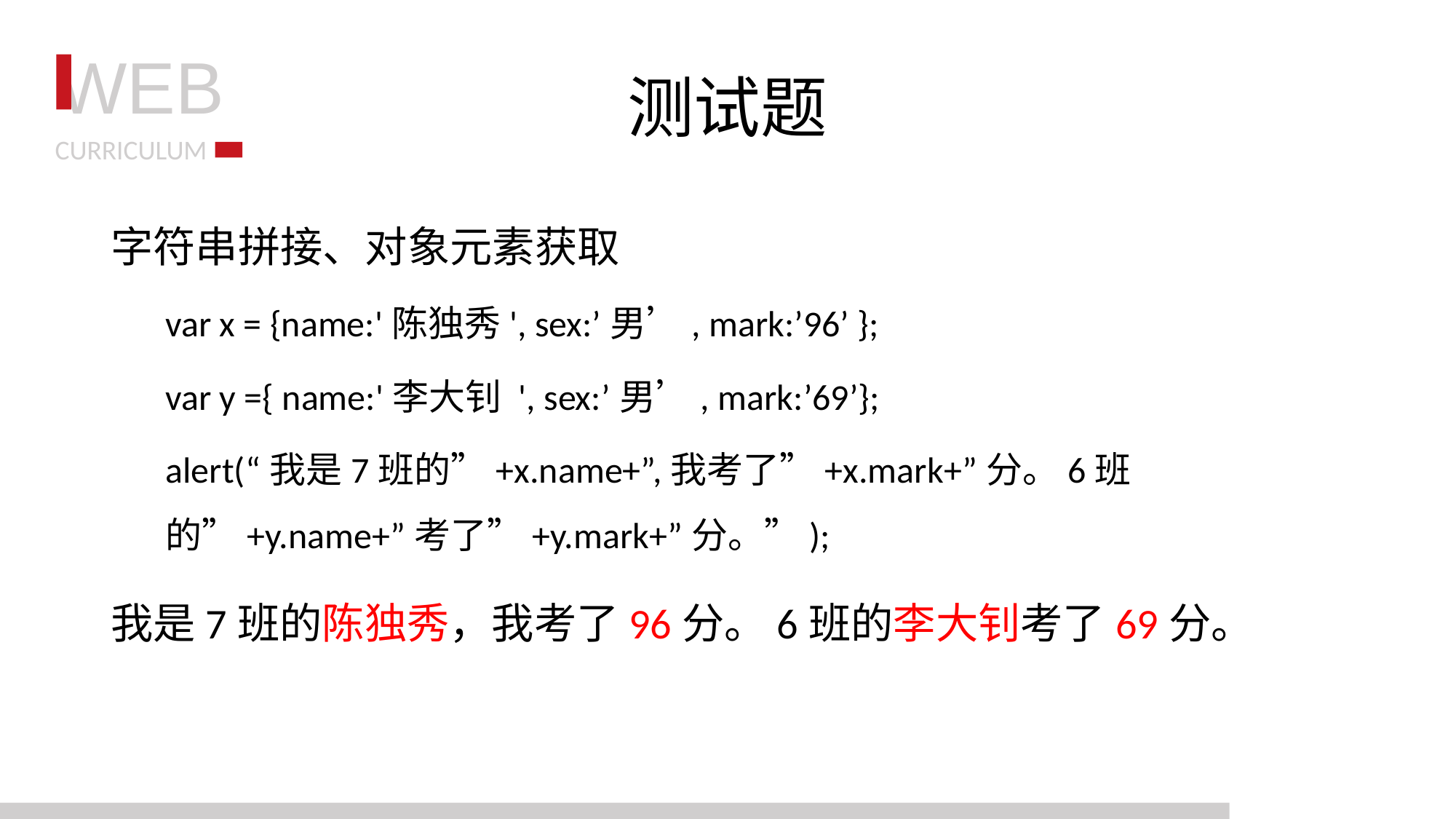

# 测试题
字符串拼接、对象元素获取
var x = {name:'陈独秀', sex:’男’, mark:’96’ };
var y ={ name:'李大钊 ', sex:’男’, mark:’69’};
alert(“我是7班的”+x.name+”,我考了”+x.mark+”分。6班的”+y.name+”考了”+y.mark+”分。”);
我是7班的陈独秀，我考了96分。6班的李大钊考了69分。